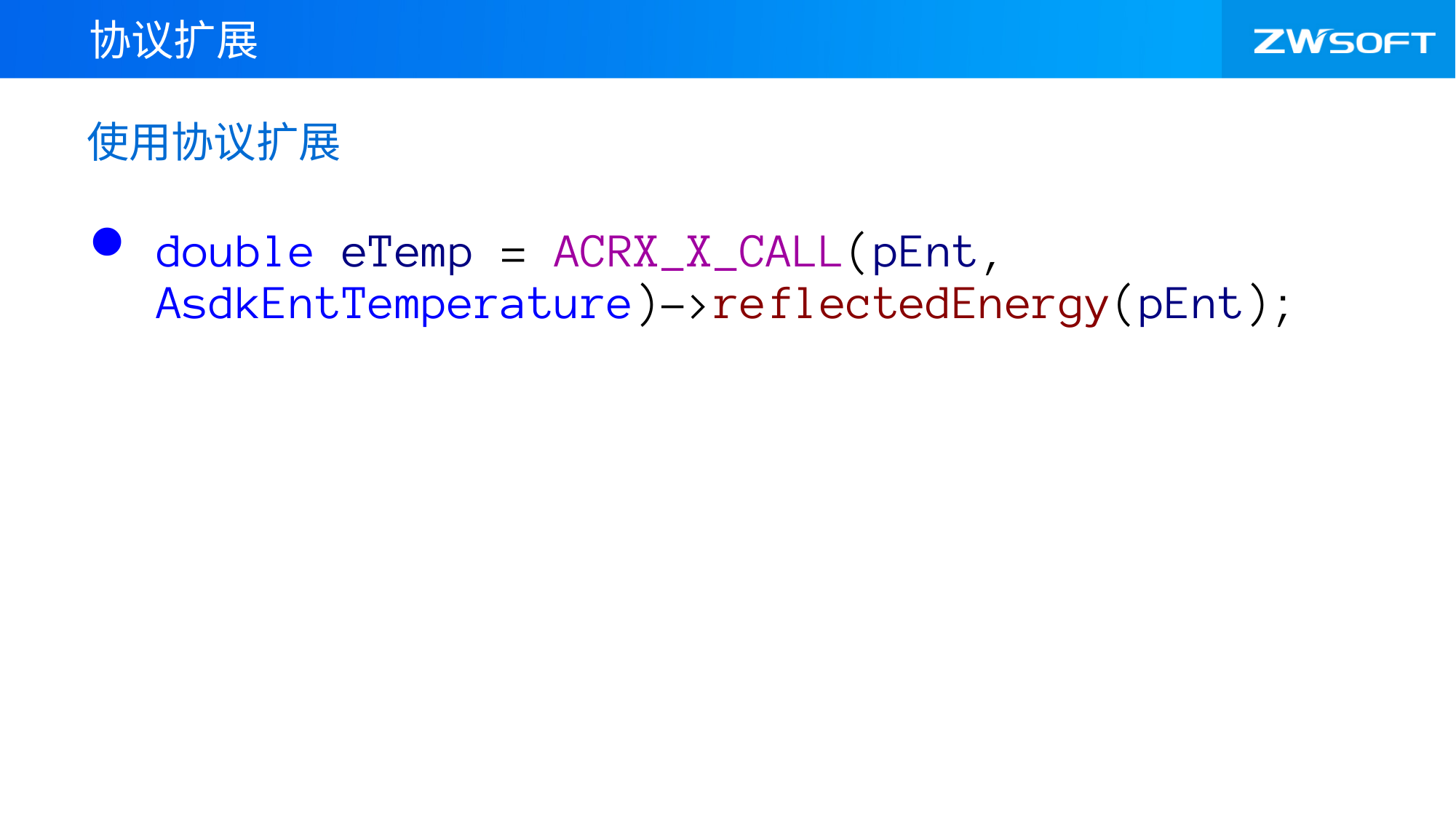

协议扩展
# 使用协议扩展
double eTemp = ACRX_X_CALL(pEnt, AsdkEntTemperature)->reflectedEnergy(pEnt);